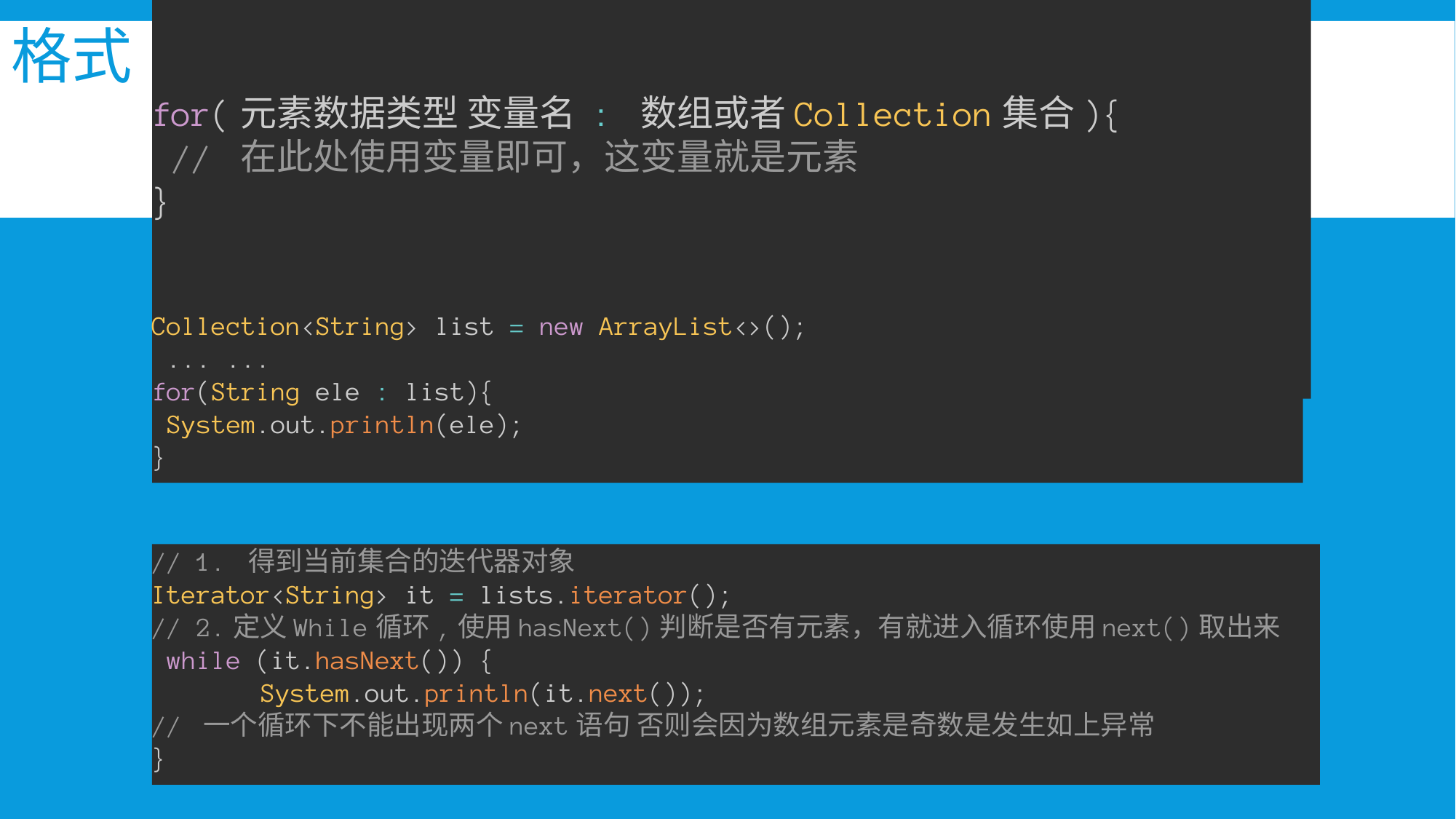

# 格式
for(元素数据类型 变量名 : 数组或者Collection集合){
 // 在此处使用变量即可，这变量就是元素
}
Collection<String> list = new ArrayList<>();
 ... ...
for(String ele : list){
 System.out.println(ele);
}
// 1. 得到当前集合的迭代器对象
Iterator<String> it = lists.iterator();
// 2.定义While循环,使用hasNext()判断是否有元素，有就进入循环使用next()取出来
 while (it.hasNext()) {
	System.out.println(it.next());
// 一个循环下不能出现两个next语句 否则会因为数组元素是奇数是发生如上异常
}